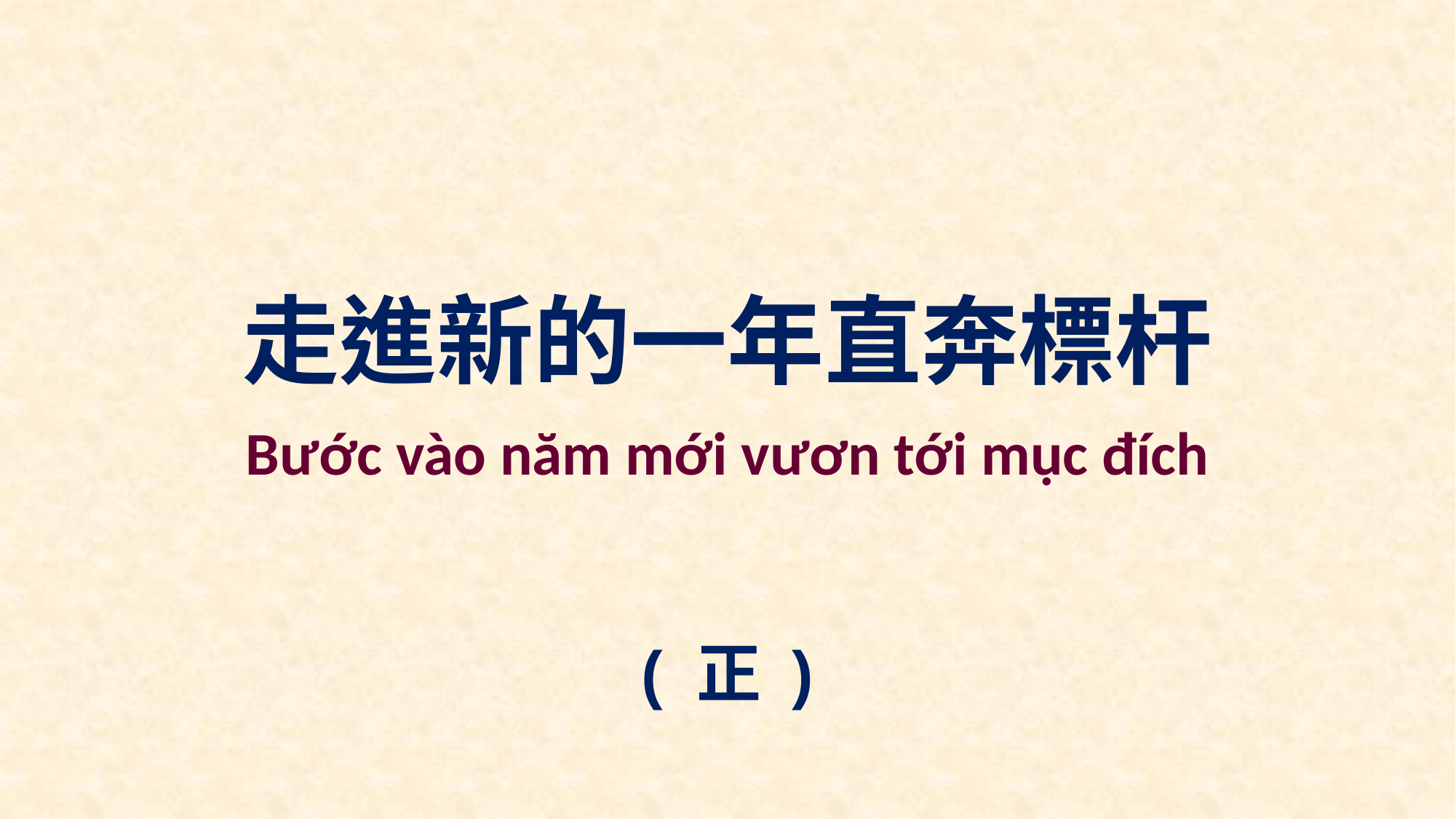

走進新的一年直奔標杆
Bước vào năm mới vươn tới mục đích
( 正 )